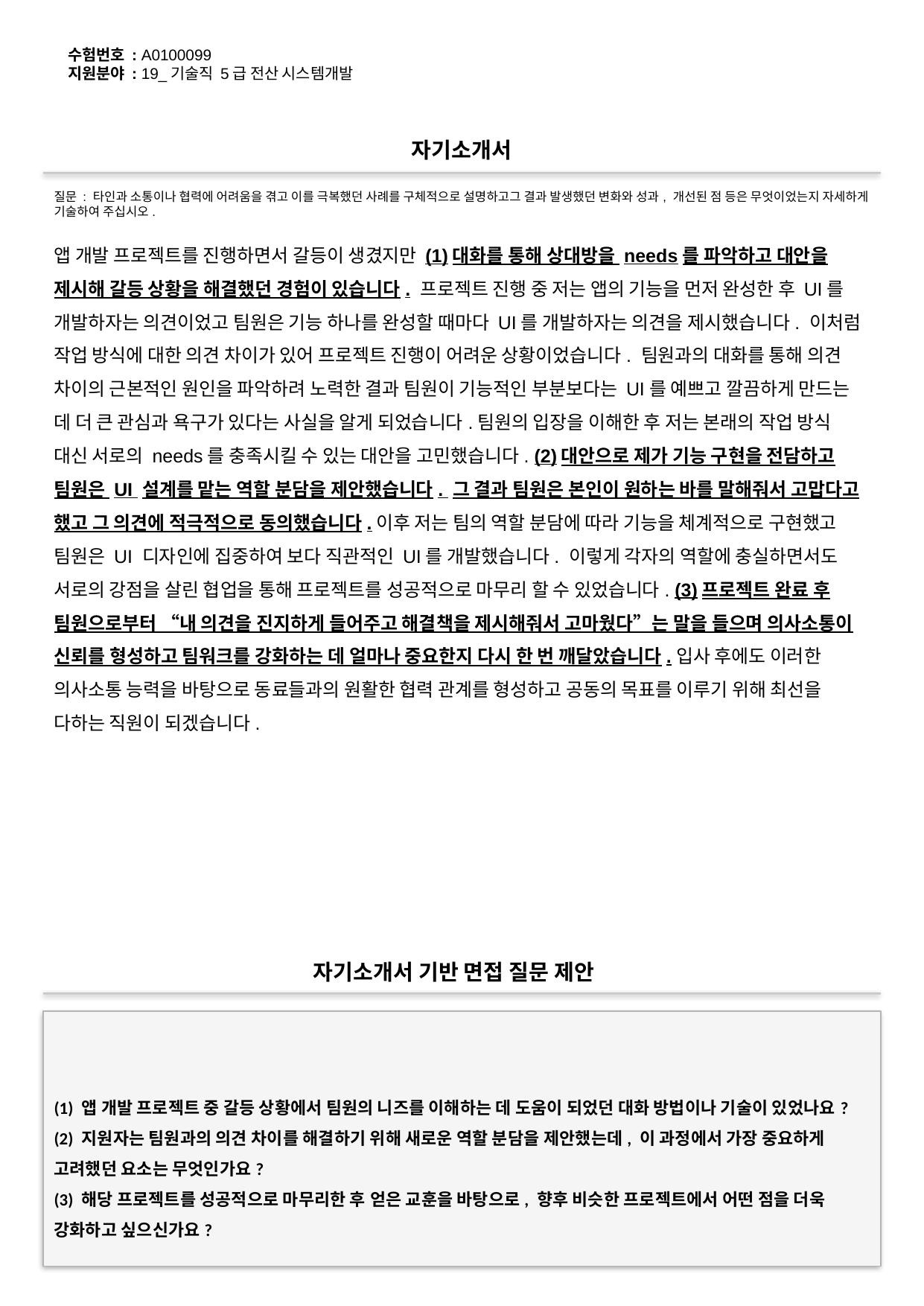

수험번호 : A0100099
지원분야 : 19_기술직 5급 전산 시스템개발
#

자기소개서

질문 : 타인과 소통이나 협력에 어려움을 겪고 이를 극복했던 사례를 구체적으로 설명하고그 결과 발생했던 변화와 성과, 개선된 점 등은 무엇이었는지 자세하게 기술하여 주십시오.

앱 개발 프로젝트를 진행하면서 갈등이 생겼지만 (1)대화를 통해 상대방을 needs를 파악하고 대안을 제시해 갈등 상황을 해결했던 경험이 있습니다. 프로젝트 진행 중 저는 앱의 기능을 먼저 완성한 후 UI를 개발하자는 의견이었고 팀원은 기능 하나를 완성할 때마다 UI를 개발하자는 의견을 제시했습니다. 이처럼 작업 방식에 대한 의견 차이가 있어 프로젝트 진행이 어려운 상황이었습니다. 팀원과의 대화를 통해 의견 차이의 근본적인 원인을 파악하려 노력한 결과 팀원이 기능적인 부분보다는 UI를 예쁘고 깔끔하게 만드는 데 더 큰 관심과 욕구가 있다는 사실을 알게 되었습니다.팀원의 입장을 이해한 후 저는 본래의 작업 방식 대신 서로의 needs를 충족시킬 수 있는 대안을 고민했습니다. (2)대안으로 제가 기능 구현을 전담하고 팀원은 UI 설계를 맡는 역할 분담을 제안했습니다. 그 결과 팀원은 본인이 원하는 바를 말해줘서 고맙다고 했고 그 의견에 적극적으로 동의했습니다.이후 저는 팀의 역할 분담에 따라 기능을 체계적으로 구현했고 팀원은 UI 디자인에 집중하여 보다 직관적인 UI를 개발했습니다. 이렇게 각자의 역할에 충실하면서도 서로의 강점을 살린 협업을 통해 프로젝트를 성공적으로 마무리 할 수 있었습니다. (3)프로젝트 완료 후 팀원으로부터 “내 의견을 진지하게 들어주고 해결책을 제시해줘서 고마웠다”는 말을 들으며 의사소통이 신뢰를 형성하고 팀워크를 강화하는 데 얼마나 중요한지 다시 한 번 깨달았습니다.입사 후에도 이러한 의사소통 능력을 바탕으로 동료들과의 원활한 협력 관계를 형성하고 공동의 목표를 이루기 위해 최선을 다하는 직원이 되겠습니다.

자기소개서 기반 면접 질문 제안

(1) 앱 개발 프로젝트 중 갈등 상황에서 팀원의 니즈를 이해하는 데 도움이 되었던 대화 방법이나 기술이 있었나요?
(2) 지원자는 팀원과의 의견 차이를 해결하기 위해 새로운 역할 분담을 제안했는데, 이 과정에서 가장 중요하게 고려했던 요소는 무엇인가요?
(3) 해당 프로젝트를 성공적으로 마무리한 후 얻은 교훈을 바탕으로, 향후 비슷한 프로젝트에서 어떤 점을 더욱 강화하고 싶으신가요?